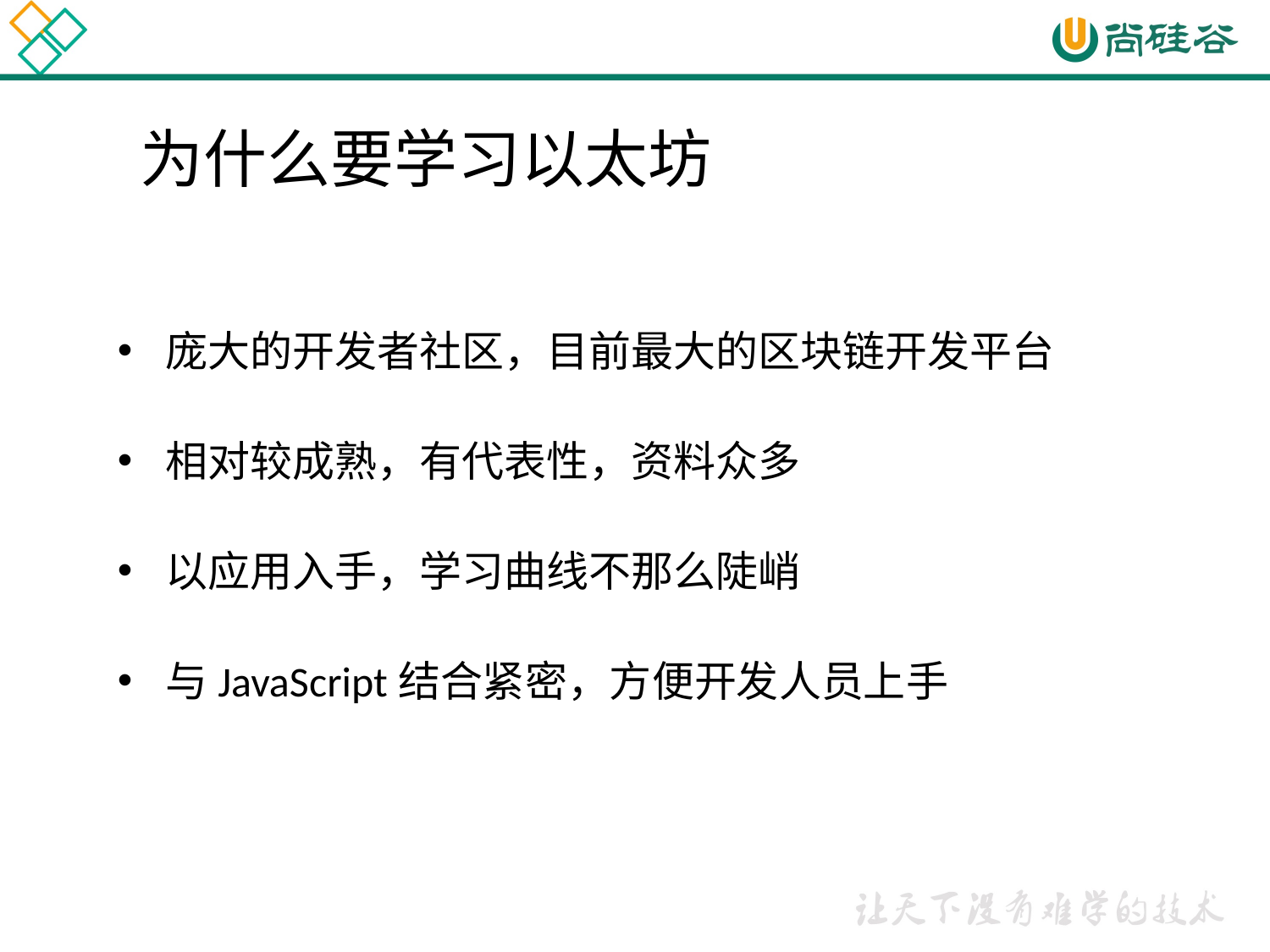

# 为什么要学习以太坊
庞大的开发者社区，目前最大的区块链开发平台
相对较成熟，有代表性，资料众多
以应用入手，学习曲线不那么陡峭
与JavaScript结合紧密，方便开发人员上手